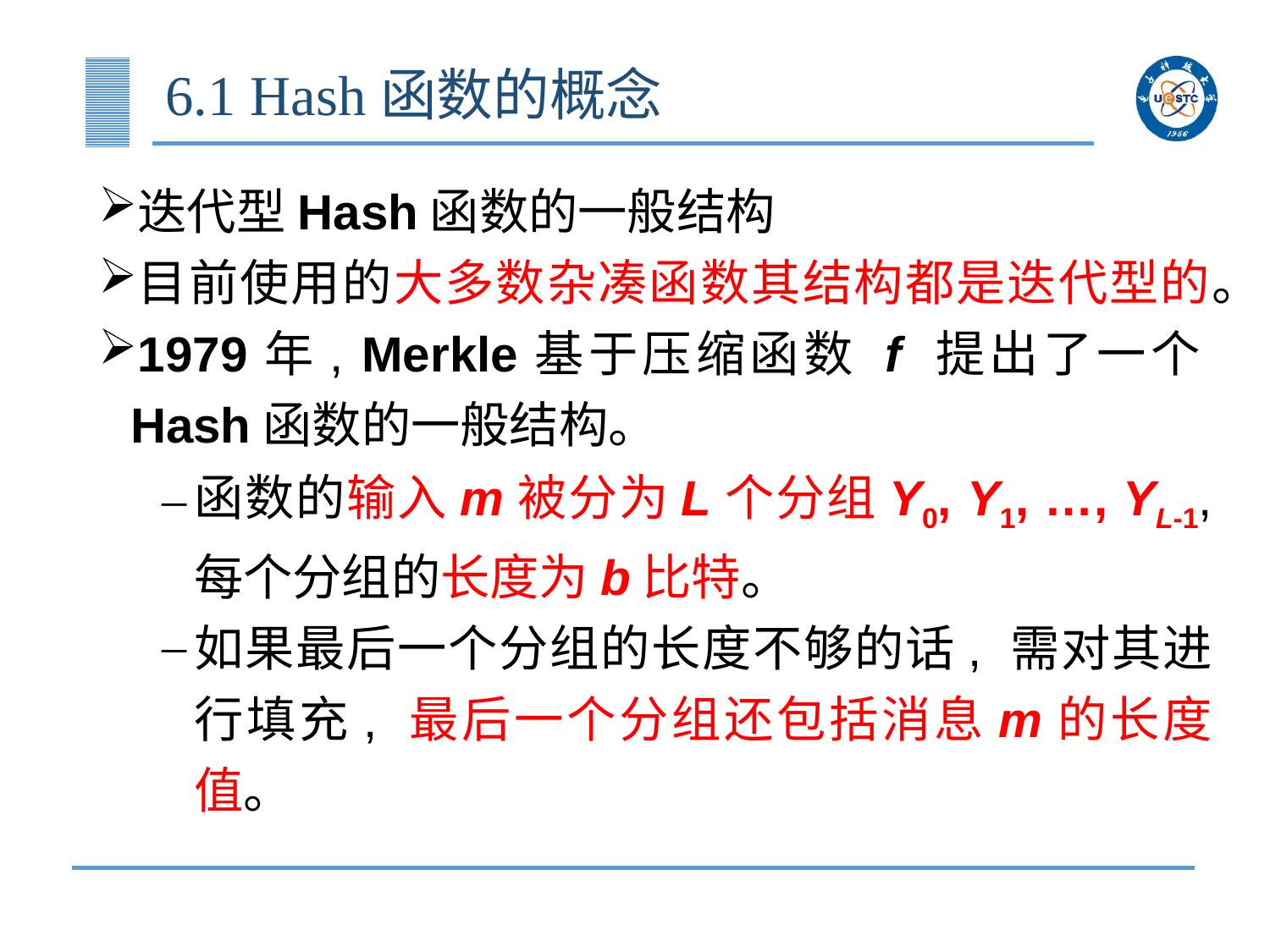

# 6.1 Hash函数的概念
迭代型Hash函数的一般结构
目前使用的大多数杂凑函数其结构都是迭代型的。
1979年, Merkle基于压缩函数 f 提出了一个Hash函数的一般结构。
函数的输入m被分为L个分组Y0, Y1, …, YL-1, 每个分组的长度为b比特。
如果最后一个分组的长度不够的话, 需对其进行填充, 最后一个分组还包括消息m的长度值。